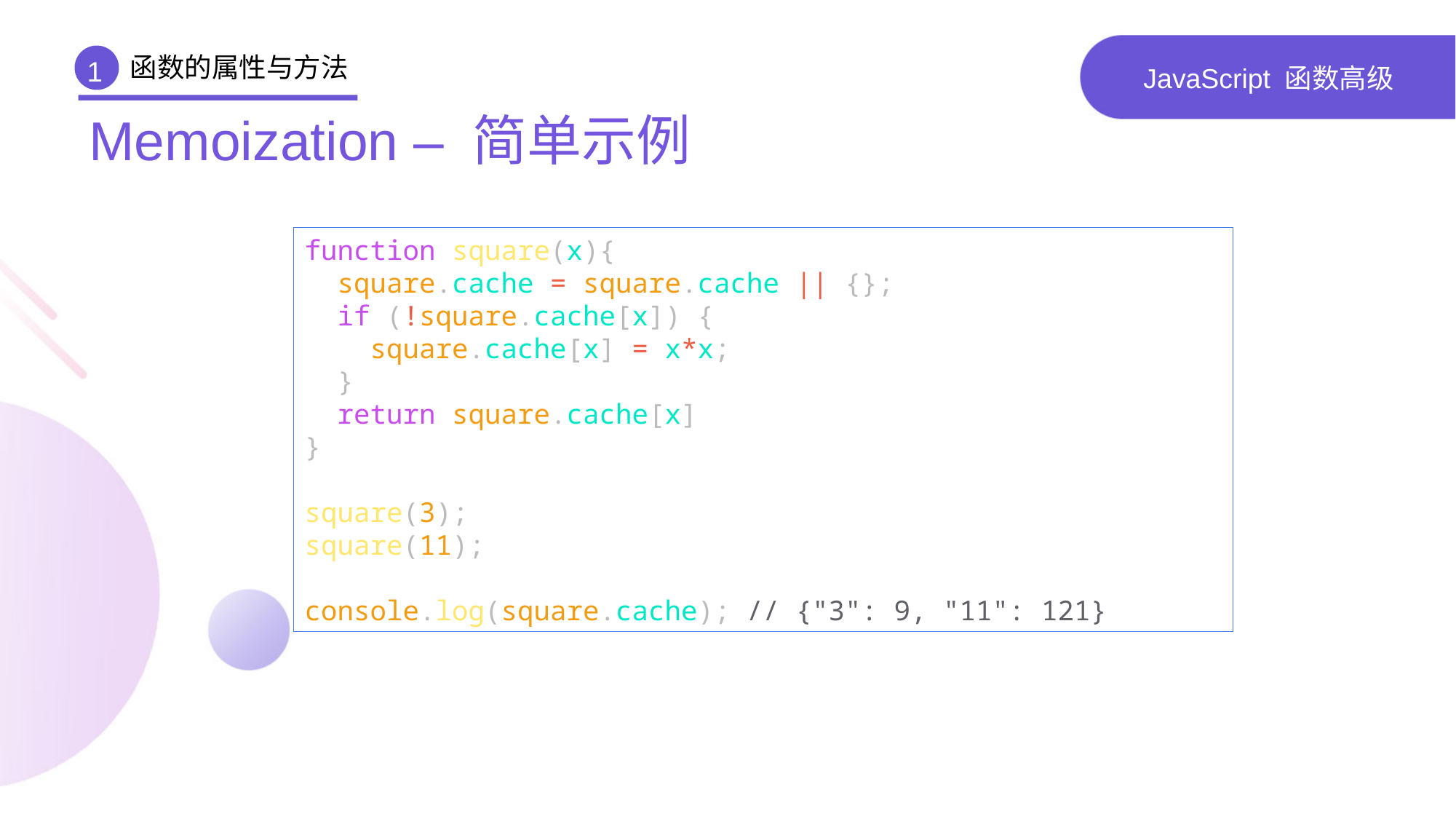

函数的属性与方法
1
# JavaScript 函数高级
Memoization – 简单示例
function square(x){
  square.cache = square.cache || {};
  if (!square.cache[x]) {
    square.cache[x] = x*x;
  }
  return square.cache[x]
}
square(3);
square(11);
console.log(square.cache); // {"3": 9, "11": 121}